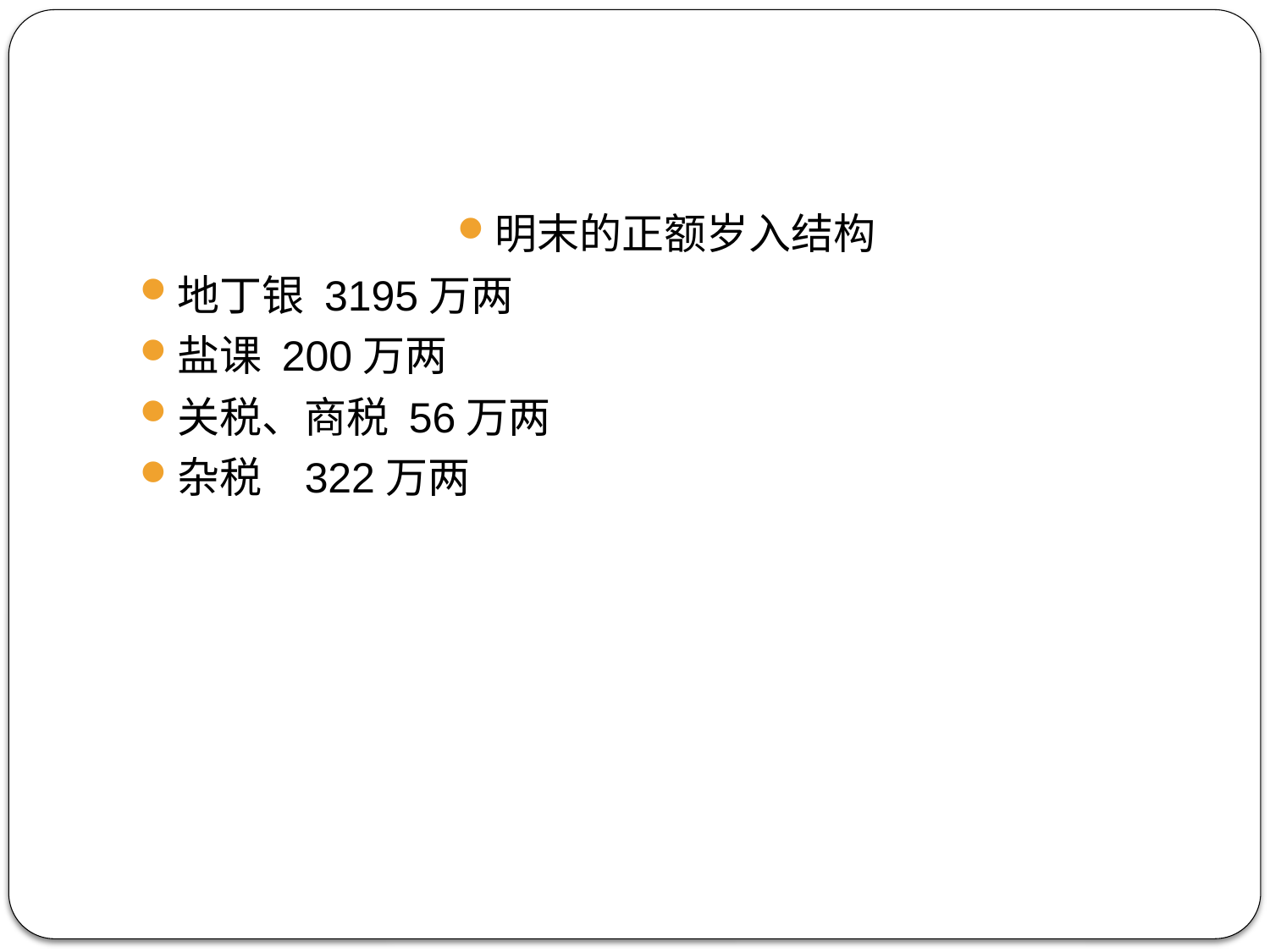

#
明末的正额岁入结构
地丁银 3195万两
盐课 200万两
关税、商税 56万两
杂税	322万两